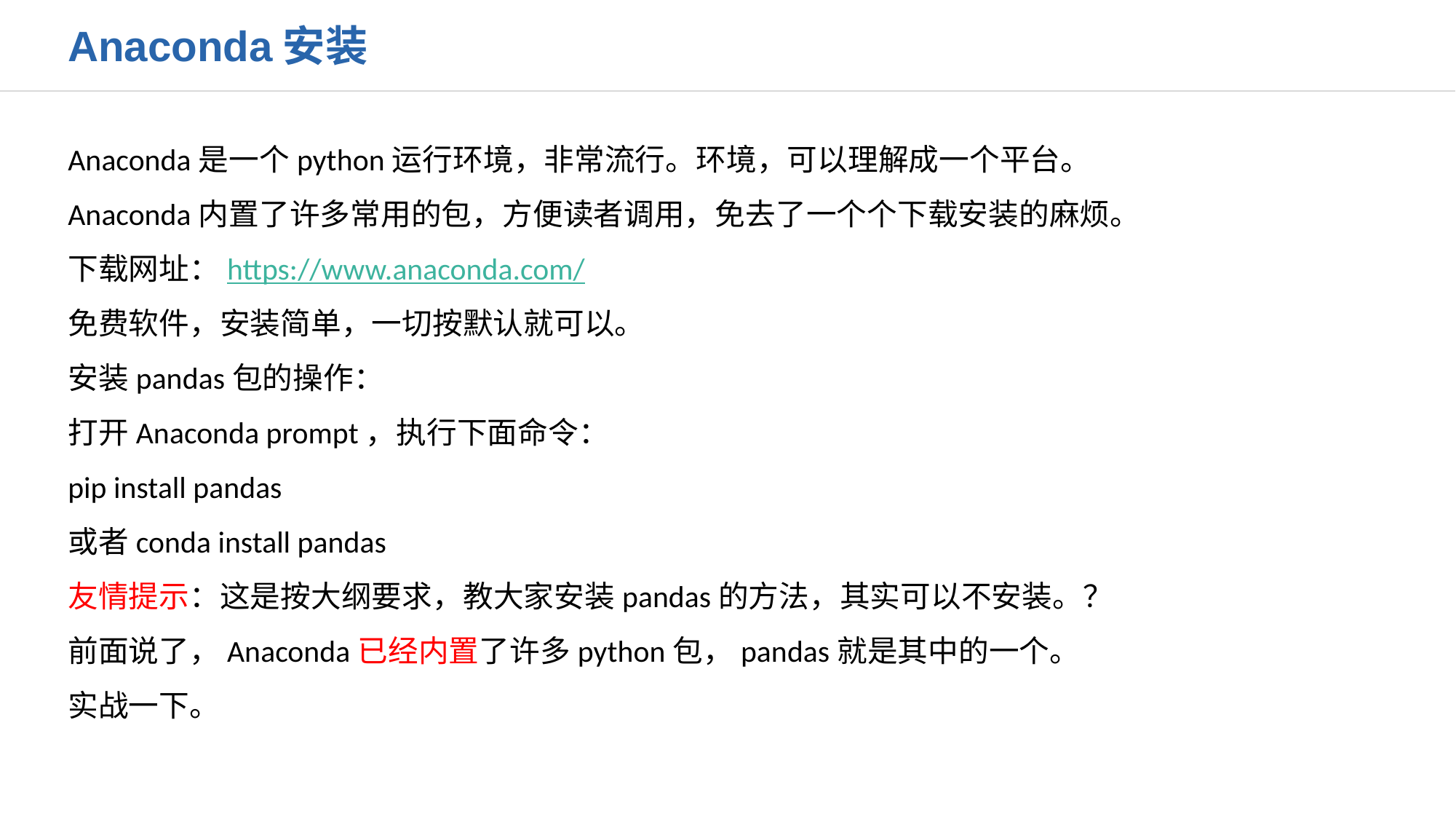

Anaconda安装
Anaconda是一个python运行环境，非常流行。环境，可以理解成一个平台。
Anaconda内置了许多常用的包，方便读者调用，免去了一个个下载安装的麻烦。
下载网址：https://www.anaconda.com/
免费软件，安装简单，一切按默认就可以。
安装pandas包的操作：
打开Anaconda prompt，执行下面命令：
pip install pandas
或者conda install pandas
友情提示：这是按大纲要求，教大家安装pandas的方法，其实可以不安装。？
前面说了，Anaconda已经内置了许多python包，pandas就是其中的一个。
实战一下。